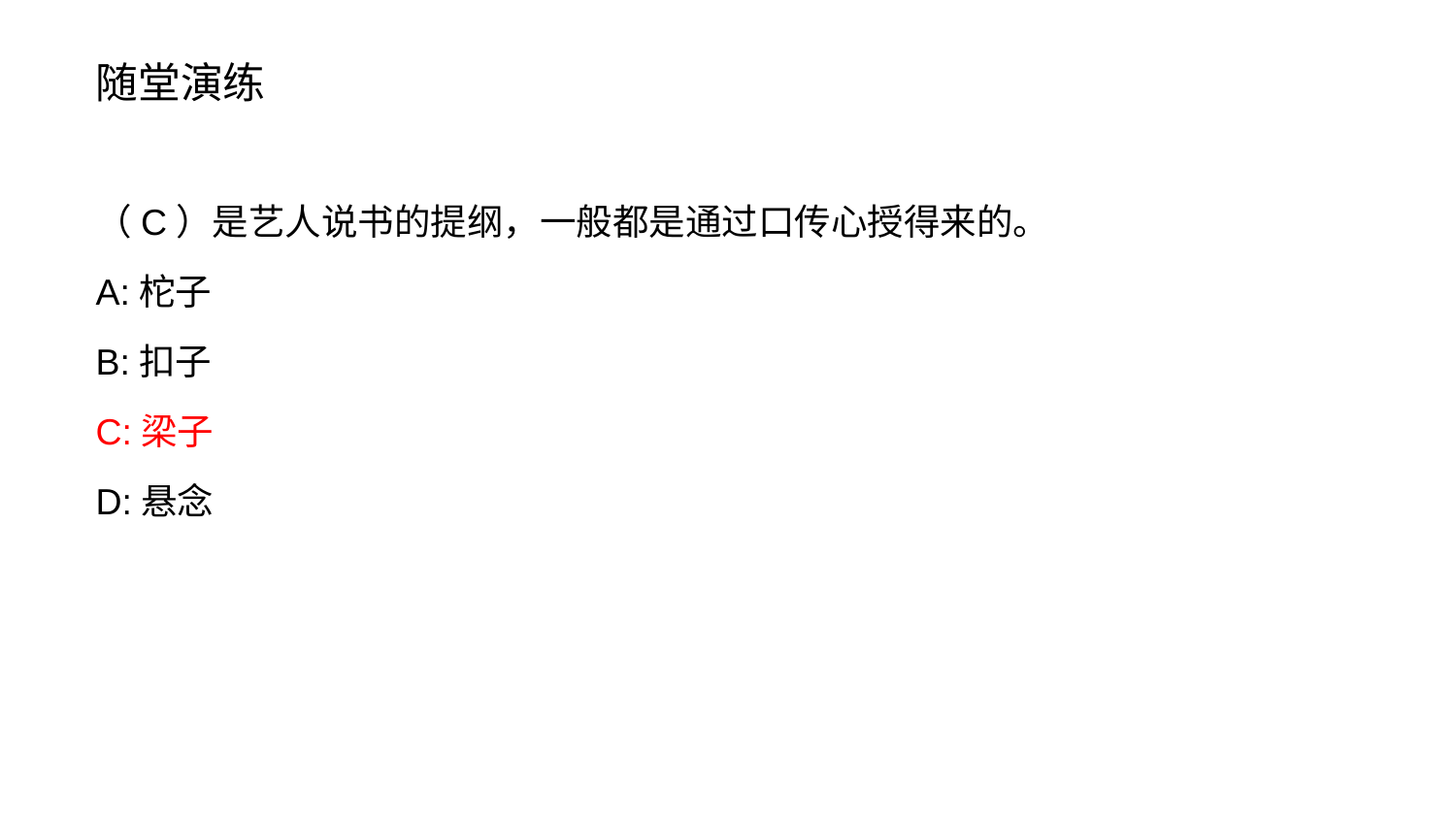

随堂演练
（C）是艺人说书的提纲，一般都是通过口传心授得来的。
A:柁子
B:扣子
C:梁子
D:悬念